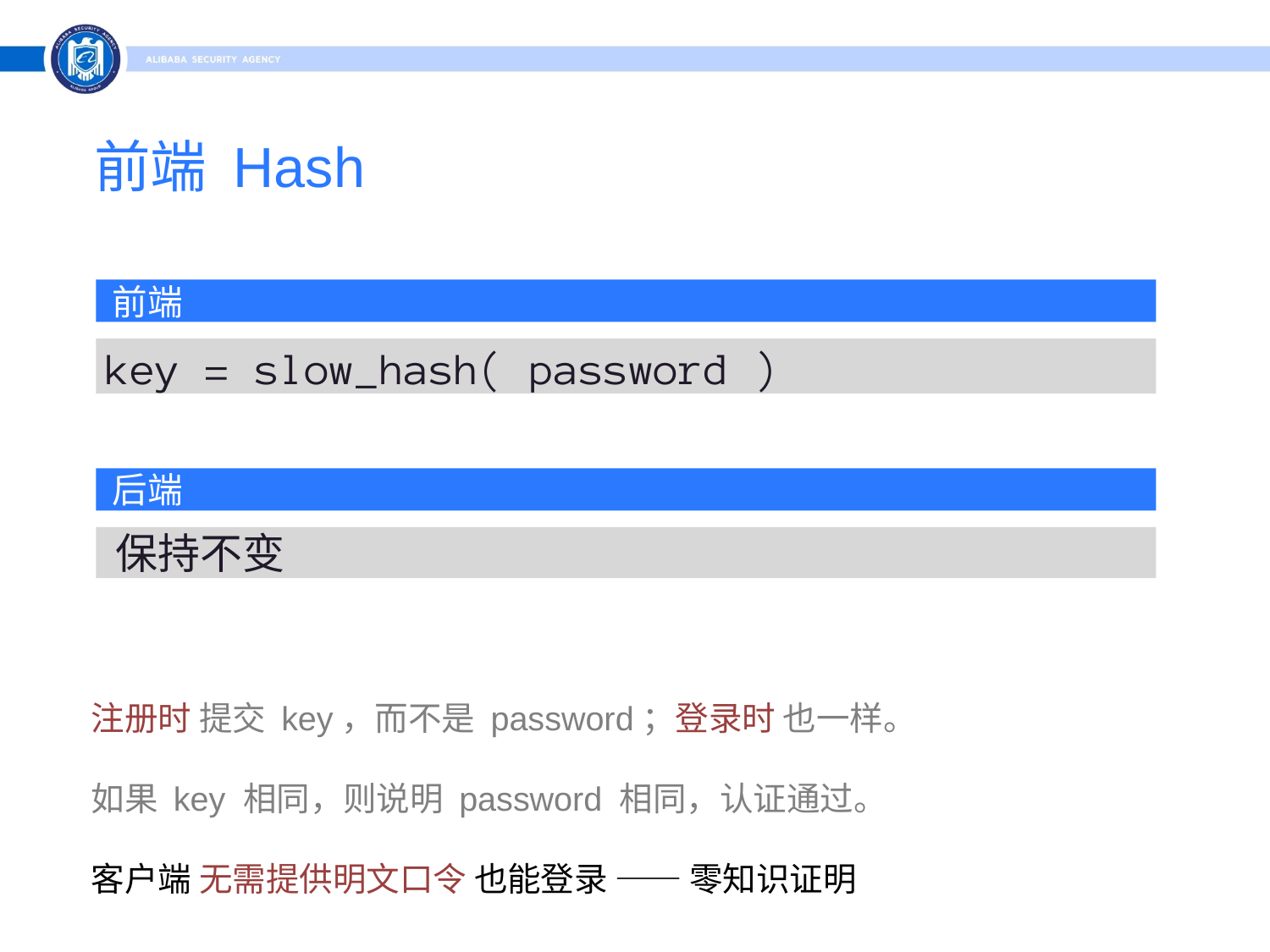

前端 Hash
 前端
 key = slow_hash( password )
 后端
 保持不变
注册时 提交 key，而不是 password；登录时 也一样。
如果 key 相同，则说明 password 相同，认证通过。
客户端 无需提供明文口令 也能登录 —— 零知识证明